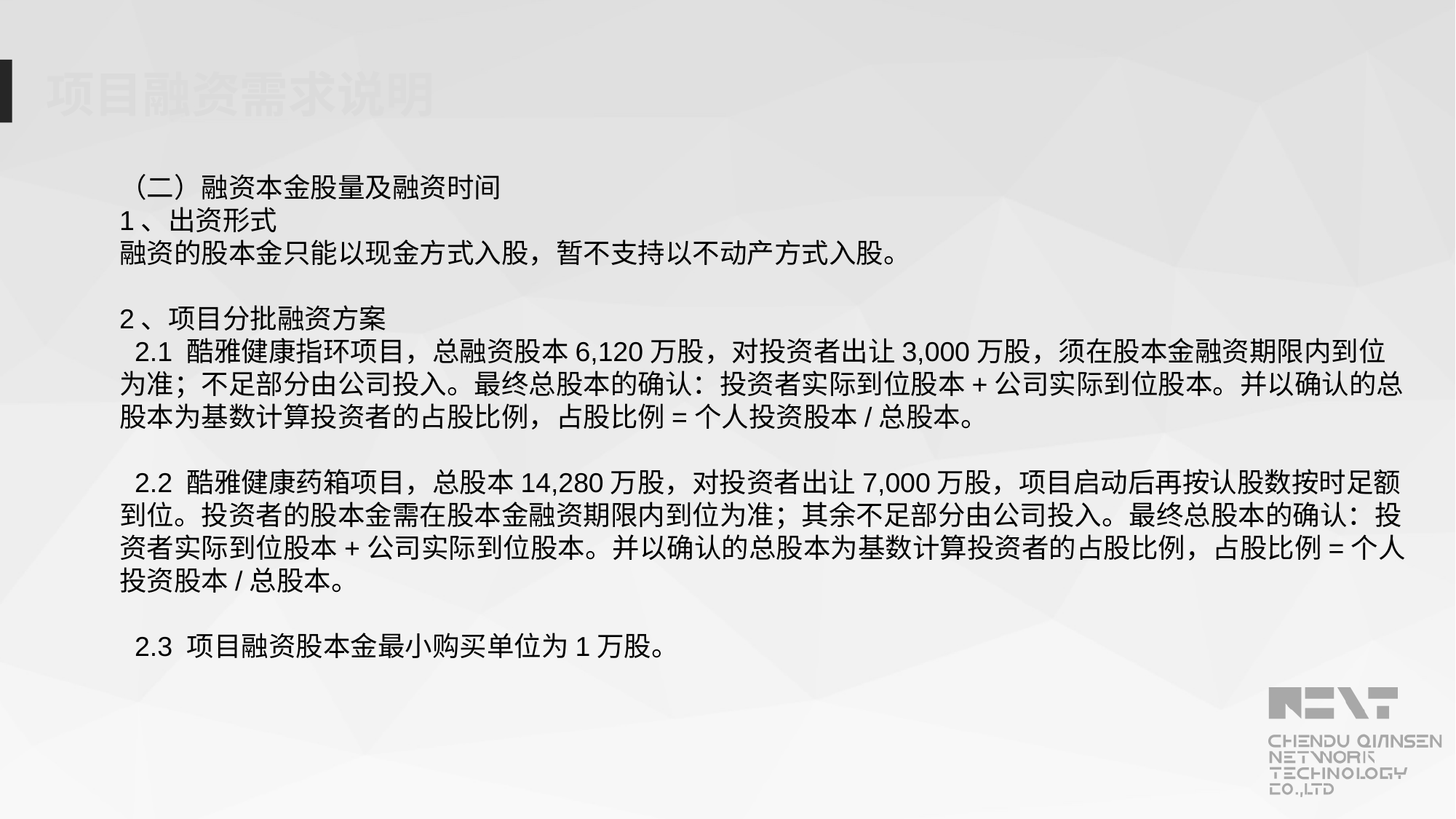

项目融资需求说明
（二）融资本金股量及融资时间
1、出资形式
融资的股本金只能以现金方式入股，暂不支持以不动产方式入股。

2、项目分批融资方案
  2.1 酷雅健康指环项目，总融资股本6,120万股，对投资者出让3,000万股，须在股本金融资期限内到位为准；不足部分由公司投入。最终总股本的确认：投资者实际到位股本+公司实际到位股本。并以确认的总股本为基数计算投资者的占股比例，占股比例=个人投资股本/总股本。

  2.2 酷雅健康药箱项目，总股本14,280万股，对投资者出让7,000万股，项目启动后再按认股数按时足额到位。投资者的股本金需在股本金融资期限内到位为准；其余不足部分由公司投入。最终总股本的确认：投资者实际到位股本+公司实际到位股本。并以确认的总股本为基数计算投资者的占股比例，占股比例=个人投资股本/总股本。

  2.3 项目融资股本金最小购买单位为1万股。